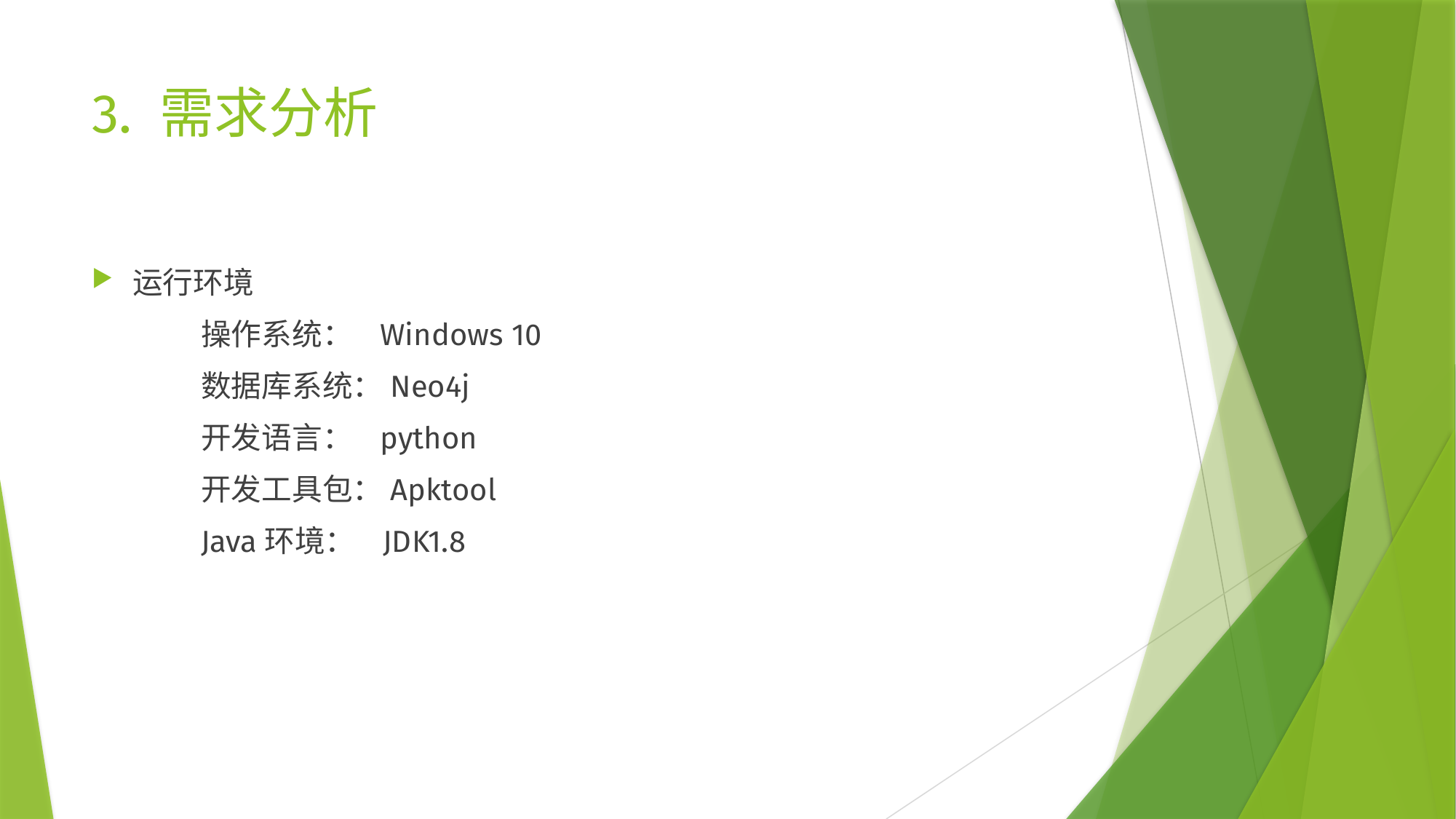

# 3. 需求分析
运行环境
	操作系统：   Windows 10
	数据库系统：Neo4j
	开发语言：   python
	开发工具包：Apktool
	Java环境：   JDK1.8